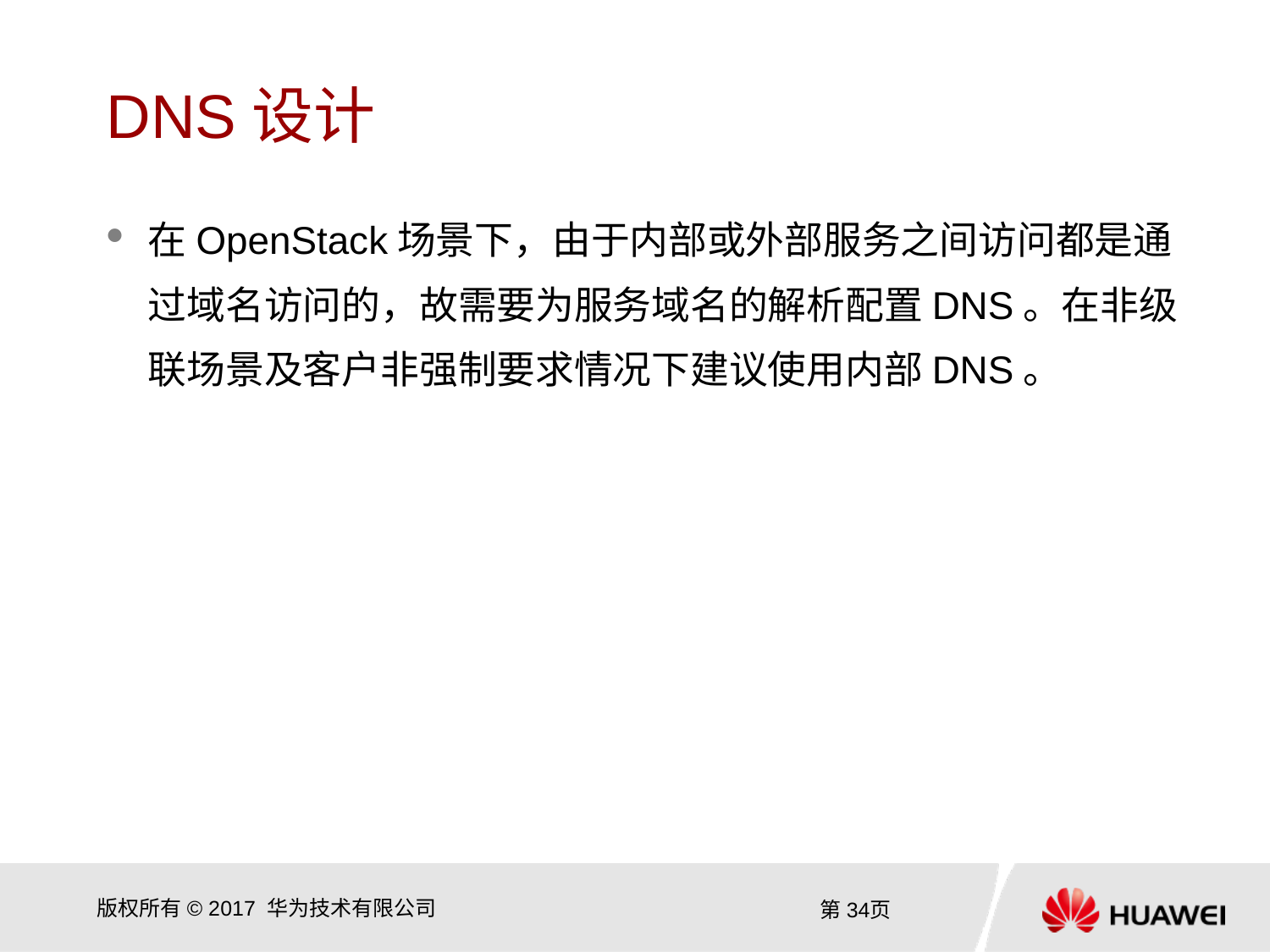

# DNS设计
在OpenStack场景下，由于内部或外部服务之间访问都是通过域名访问的，故需要为服务域名的解析配置DNS。在非级联场景及客户非强制要求情况下建议使用内部DNS。